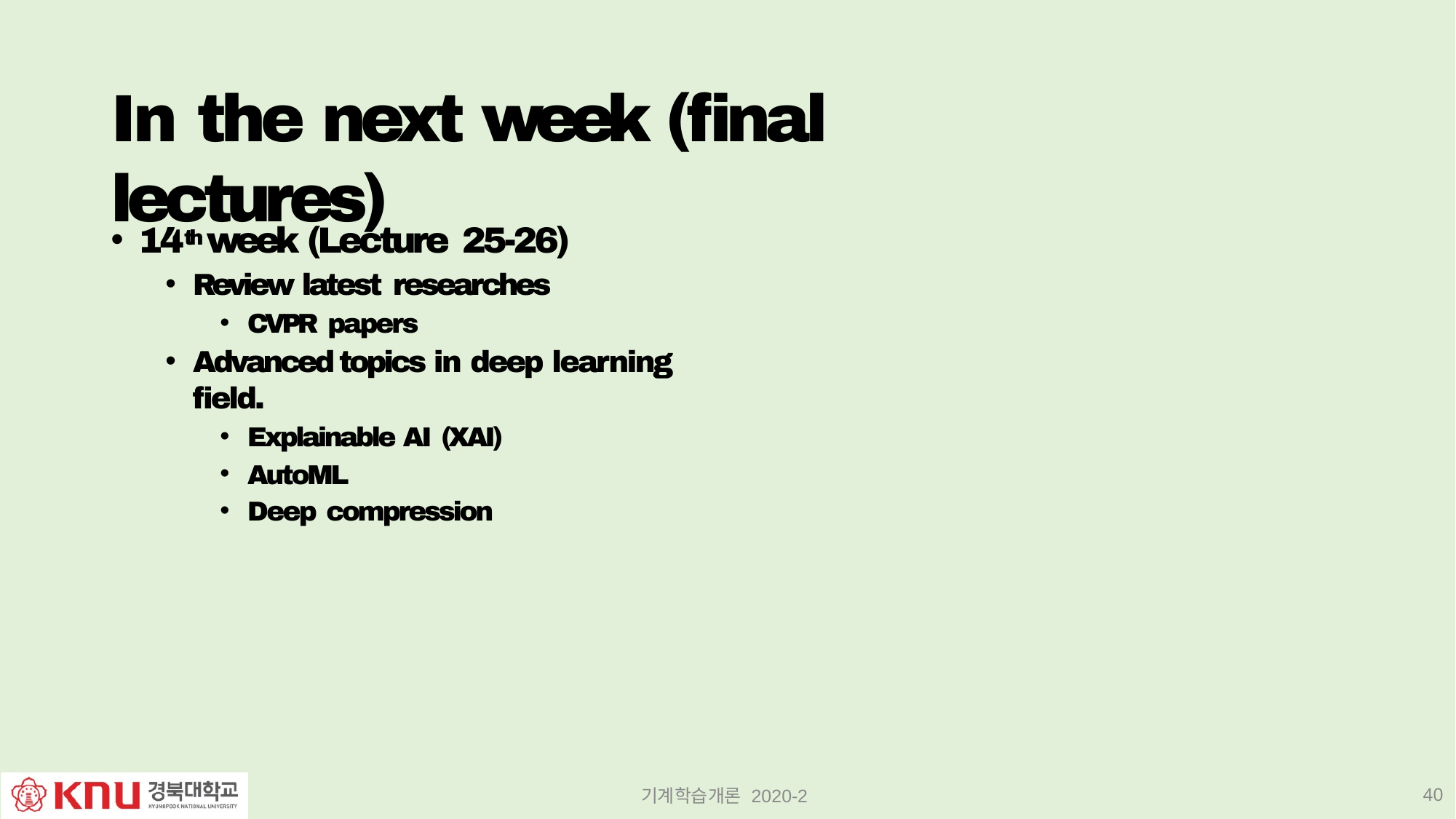

# In the next week (final lectures)
14th week (Lecture 25-26)
Review latest researches
CVPR papers
Advanced topics in deep learning field.
Explainable AI (XAI)
AutoML
Deep compression

40
기계학습개론 2020-2